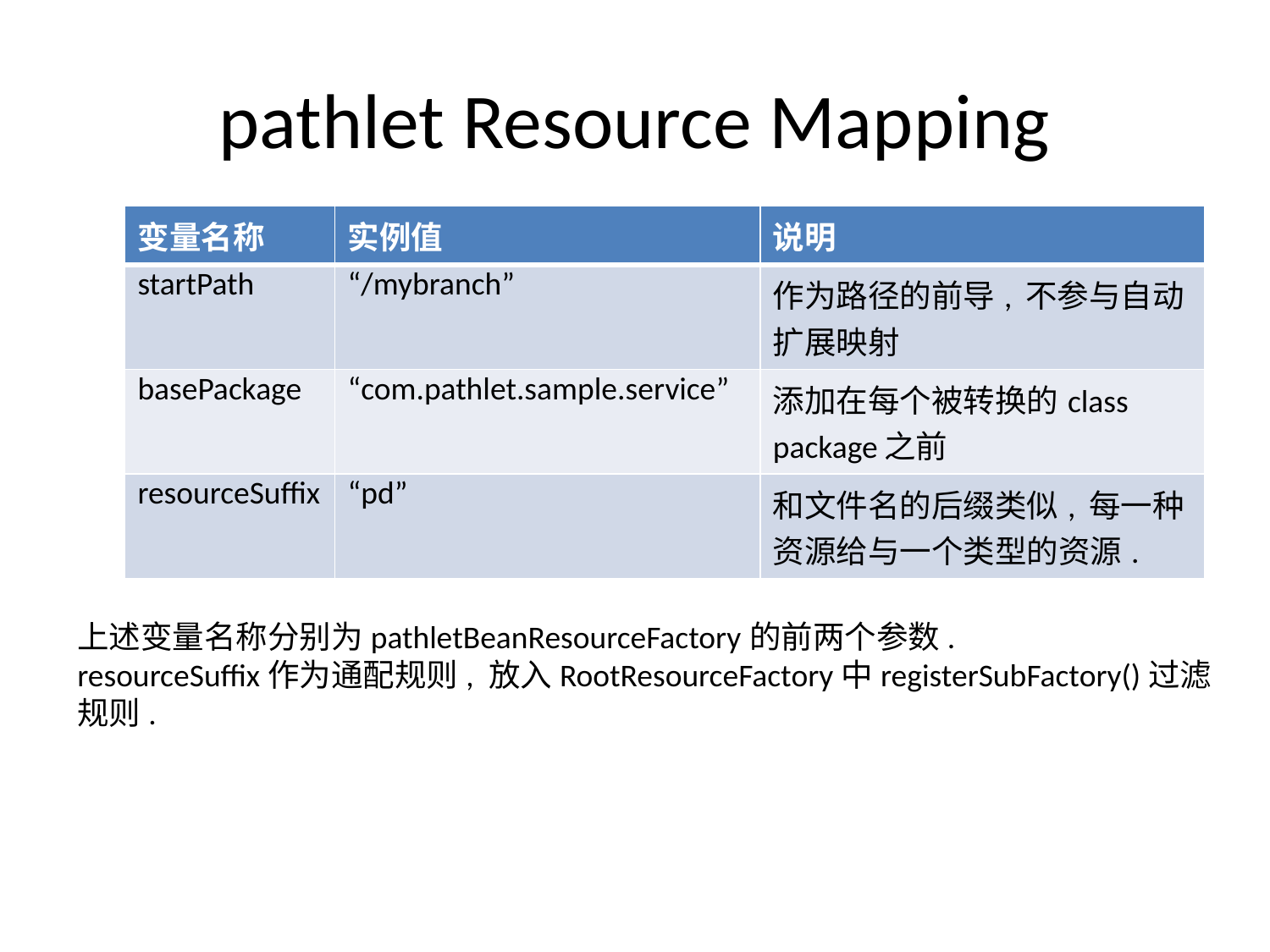

# pathlet Resource Mapping
| 变量名称 | 实例值 | 说明 |
| --- | --- | --- |
| startPath | “/mybranch” | 作为路径的前导, 不参与自动扩展映射 |
| basePackage | “com.pathlet.sample.service” | 添加在每个被转换的class package之前 |
| resourceSuffix | “pd” | 和文件名的后缀类似, 每一种资源给与一个类型的资源. |
上述变量名称分别为pathletBeanResourceFactory的前两个参数.
resourceSuffix作为通配规则, 放入RootResourceFactory中registerSubFactory()过滤规则.